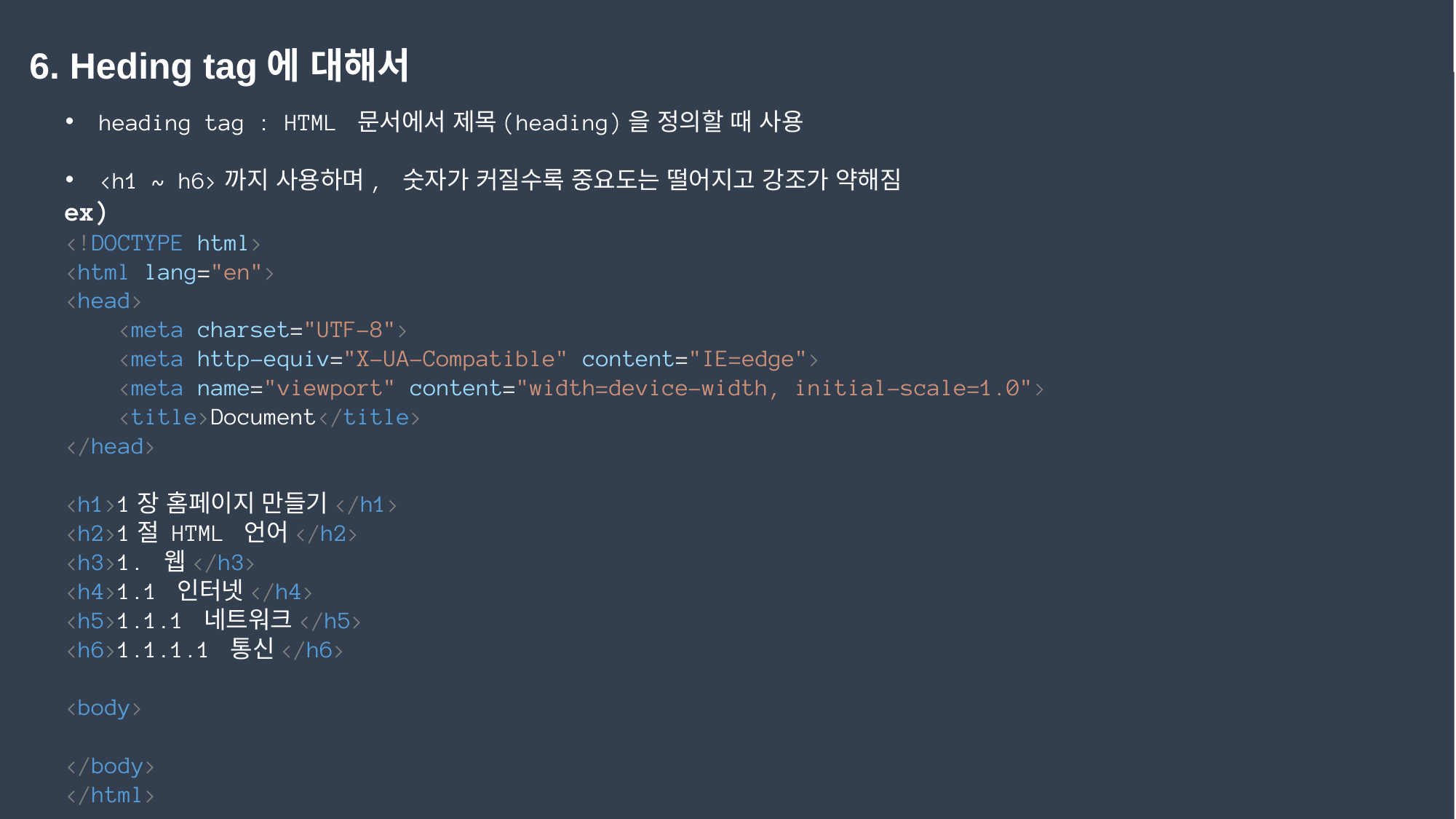

6. Heding tag에 대해서

heading tag : HTML 문서에서 제목(heading)을 정의할 때 사용

<h1 ~ h6>까지 사용하며, 숫자가 커질수록 중요도는 떨어지고 강조가 약해짐
ex)
<!DOCTYPE html>
<html lang="en">
<head>
    <meta charset="UTF-8">
    <meta http-equiv="X-UA-Compatible" content="IE=edge">
    <meta name="viewport" content="width=device-width, initial-scale=1.0">
    <title>Document</title>
</head>
<h1>1장 홈페이지 만들기</h1>
<h2>1절 HTML 언어</h2>
<h3>1. 웹</h3>
<h4>1.1 인터넷</h4>
<h5>1.1.1 네트워크</h5>
<h6>1.1.1.1 통신</h6>
<body>

</body>
</html>

2023-02-08
권민지